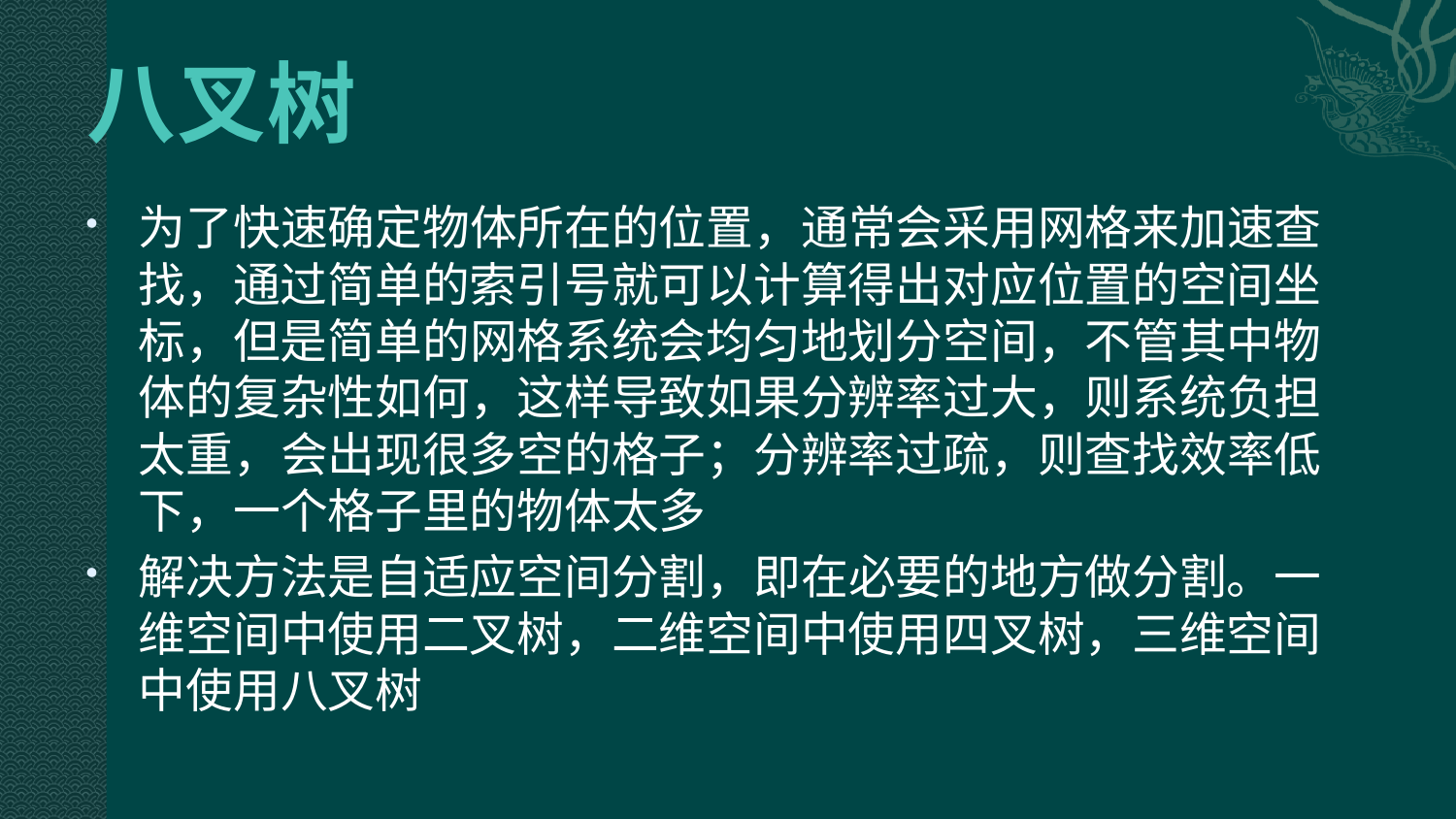

# 八叉树
为了快速确定物体所在的位置，通常会采用网格来加速查找，通过简单的索引号就可以计算得出对应位置的空间坐标，但是简单的网格系统会均匀地划分空间，不管其中物体的复杂性如何，这样导致如果分辨率过大，则系统负担太重，会出现很多空的格子；分辨率过疏，则查找效率低下，一个格子里的物体太多
解决方法是自适应空间分割，即在必要的地方做分割。一维空间中使用二叉树，二维空间中使用四叉树，三维空间中使用八叉树